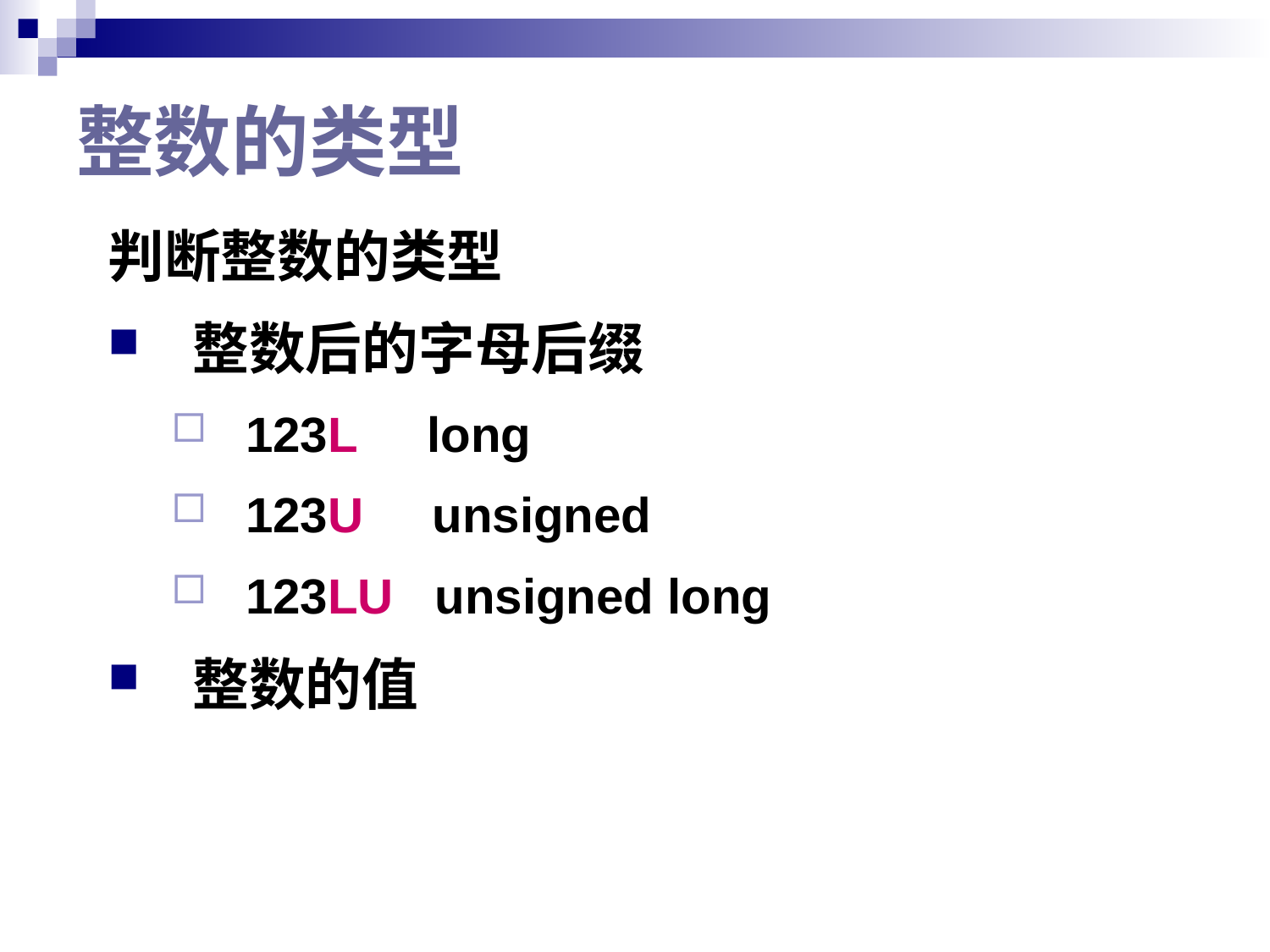

整数的类型
判断整数的类型
整数后的字母后缀
123L     long
123U     unsigned
123LU   unsigned long
整数的值